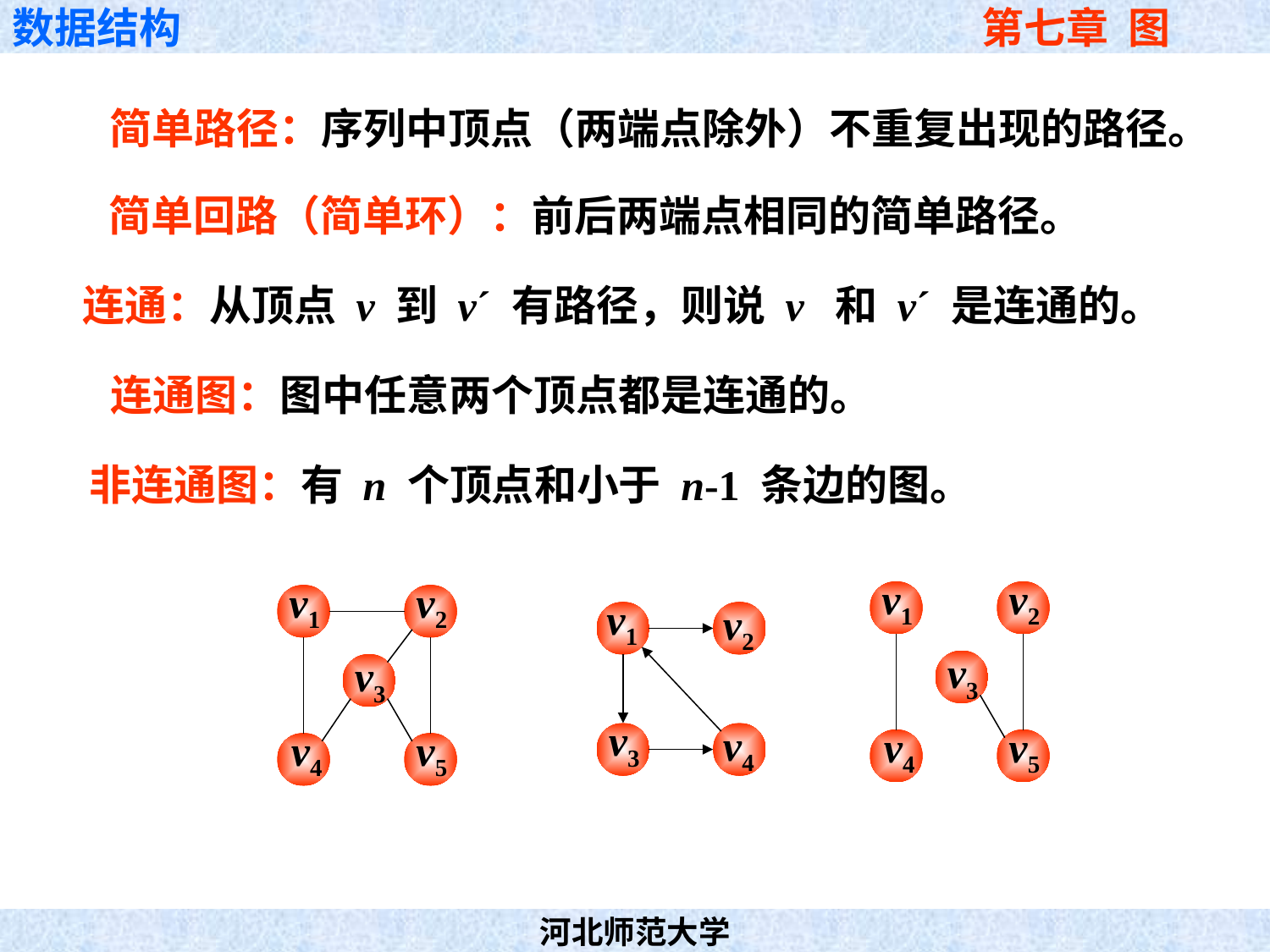

简单路径：序列中顶点（两端点除外）不重复出现的路径。
        简单回路（简单环）：前后两端点相同的简单路径。
        连通：从顶点 v 到 v´ 有路径，则说 v  和 v´ 是连通的。
        连通图：图中任意两个顶点都是连通的。
        非连通图：有 n 个顶点和小于 n-1 条边的图。
v1
v2

v3

v4
v5

v1
v2

v3

v4
v5

v1
v2

v3
v4